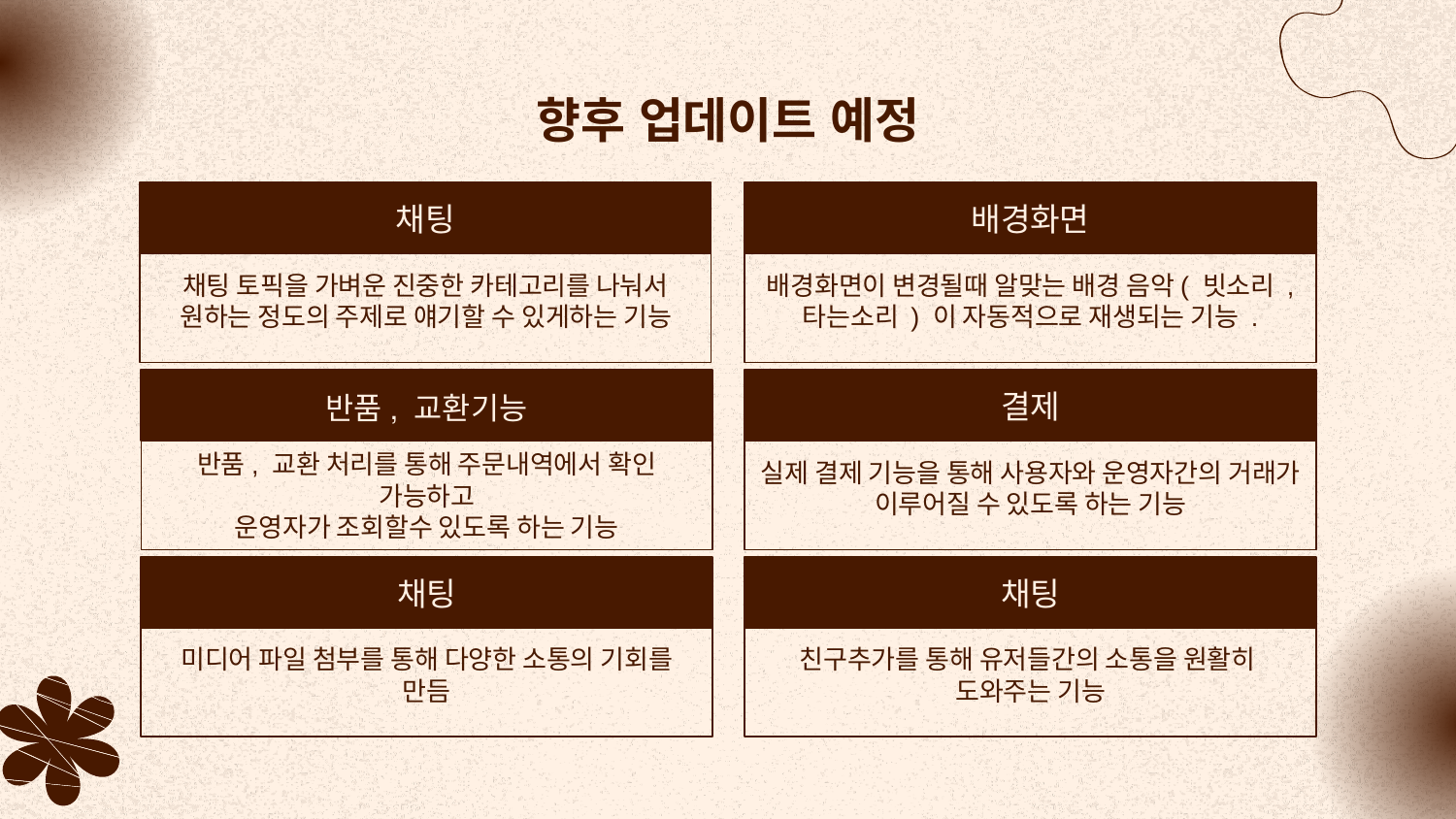

# 향후 업데이트 예정

채팅

배경화면

배경화면이 변경될때 알맞는 배경 음악( 빗소리 , 타는소리 ) 이 자동적으로 재생되는 기능 .

채팅 토픽을 가벼운 진중한 카테고리를 나눠서 원하는 정도의 주제로 얘기할 수 있게하는 기능

반품, 교환기능

결제

실제 결제 기능을 통해 사용자와 운영자간의 거래가
이루어질 수 있도록 하는 기능
반품, 교환 처리를 통해 주문내역에서 확인 가능하고
운영자가 조회할수 있도록 하는 기능

채팅

채팅

미디어 파일 첨부를 통해 다양한 소통의 기회를 만듬

친구추가를 통해 유저들간의 소통을 원활히
도와주는 기능